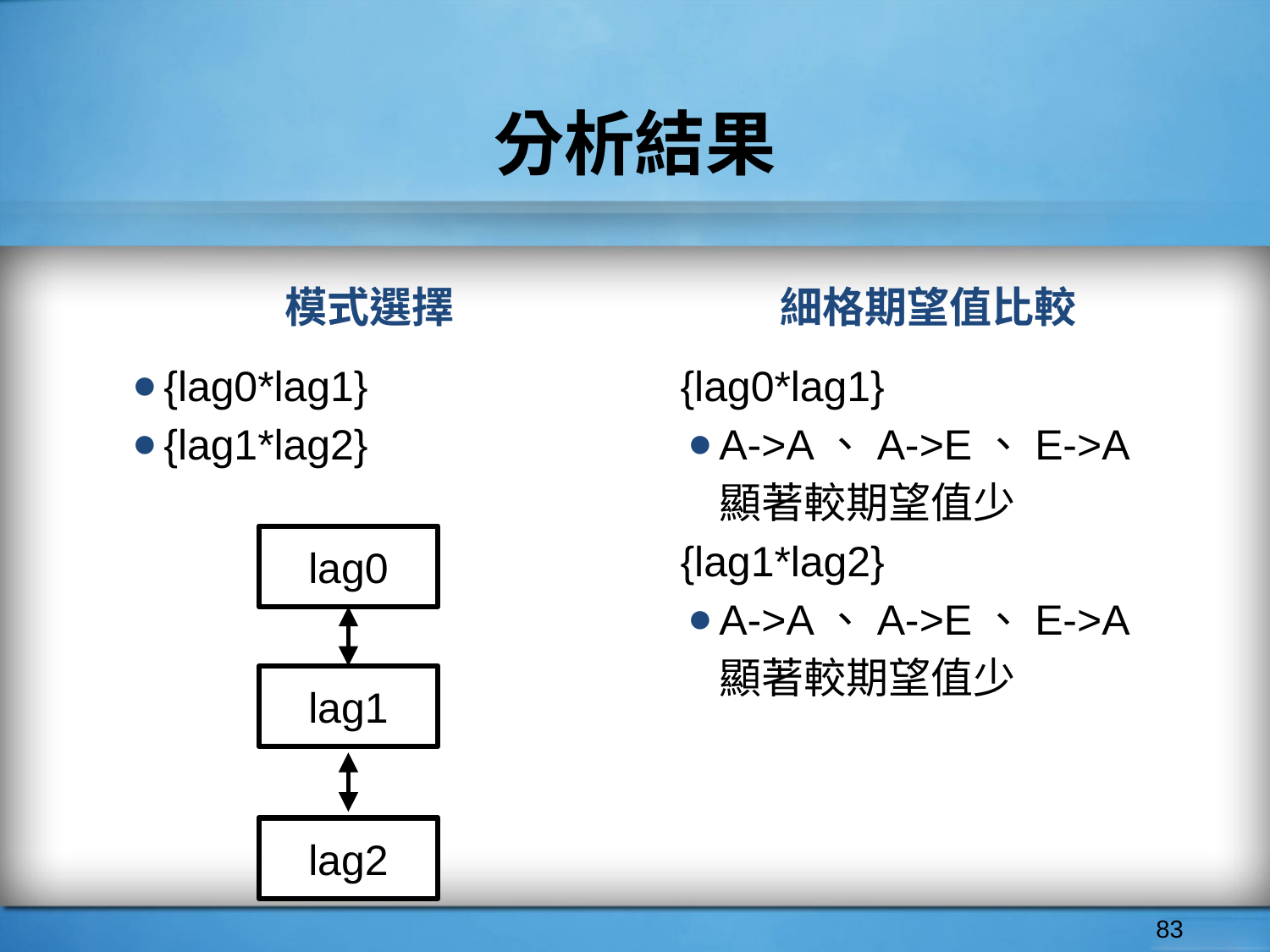

# 分析結果
模式選擇
細格期望值比較
{lag0*lag1}
{lag1*lag2}
{lag0*lag1}
A->A、A->E、E->A
顯著較期望值少
{lag1*lag2}
A->A、A->E、E->A
顯著較期望值少
lag0
lag1
lag2
83